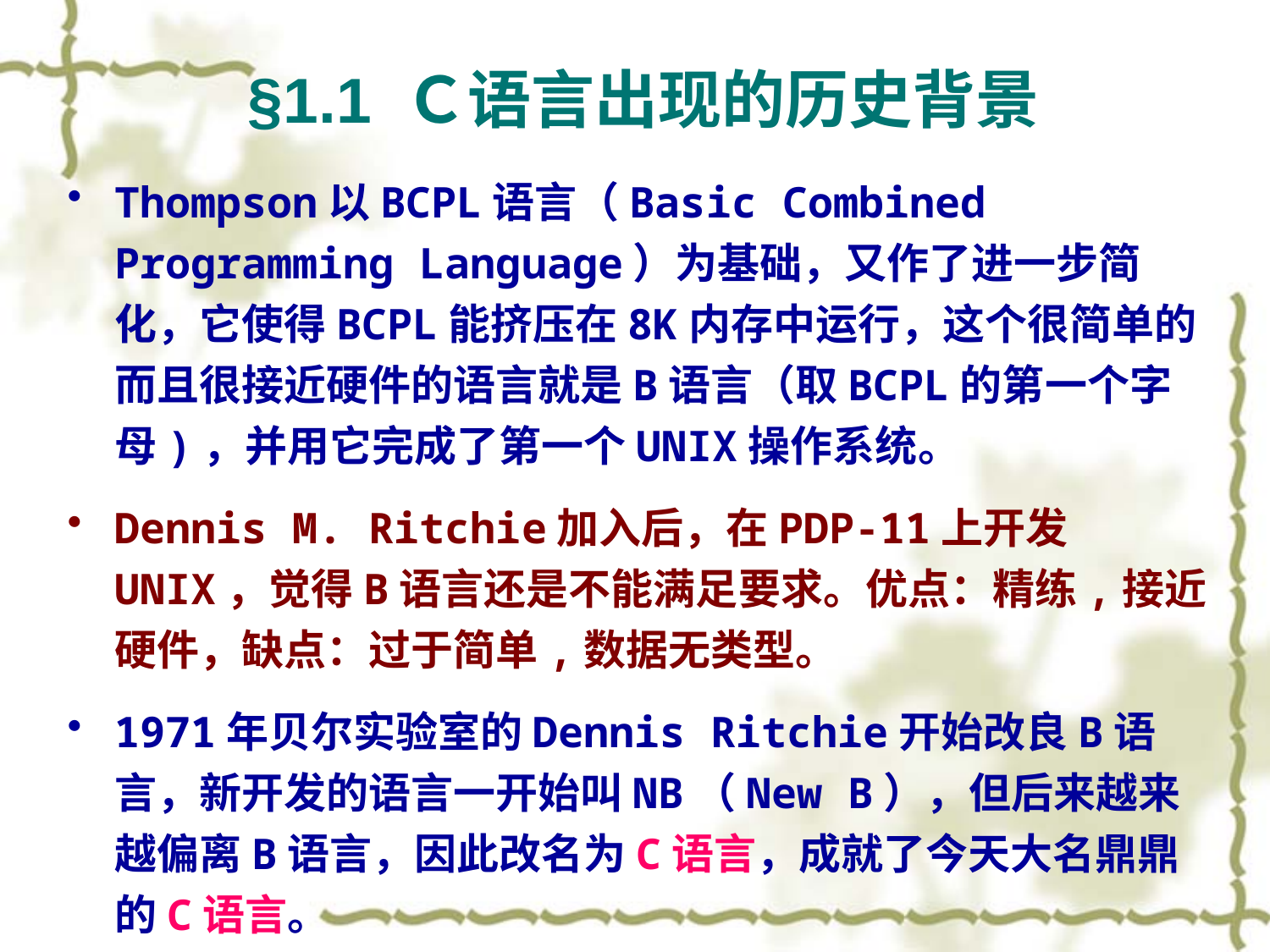

§1.1 Ｃ语言出现的历史背景
Thompson以BCPL语言（Basic Combined Programming Language）为基础，又作了进一步简化，它使得BCPL能挤压在8K内存中运行，这个很简单的而且很接近硬件的语言就是B语言（取BCPL的第一个字母)，并用它完成了第一个UNIX操作系统。
Dennis M. Ritchie加入后，在PDP-11上开发UNIX，觉得B语言还是不能满足要求。优点：精练,接近硬件，缺点：过于简单,数据无类型。
1971年贝尔实验室的Dennis Ritchie开始改良B语言，新开发的语言一开始叫NB（New B），但后来越来越偏离B语言，因此改名为C语言，成就了今天大名鼎鼎的C语言。